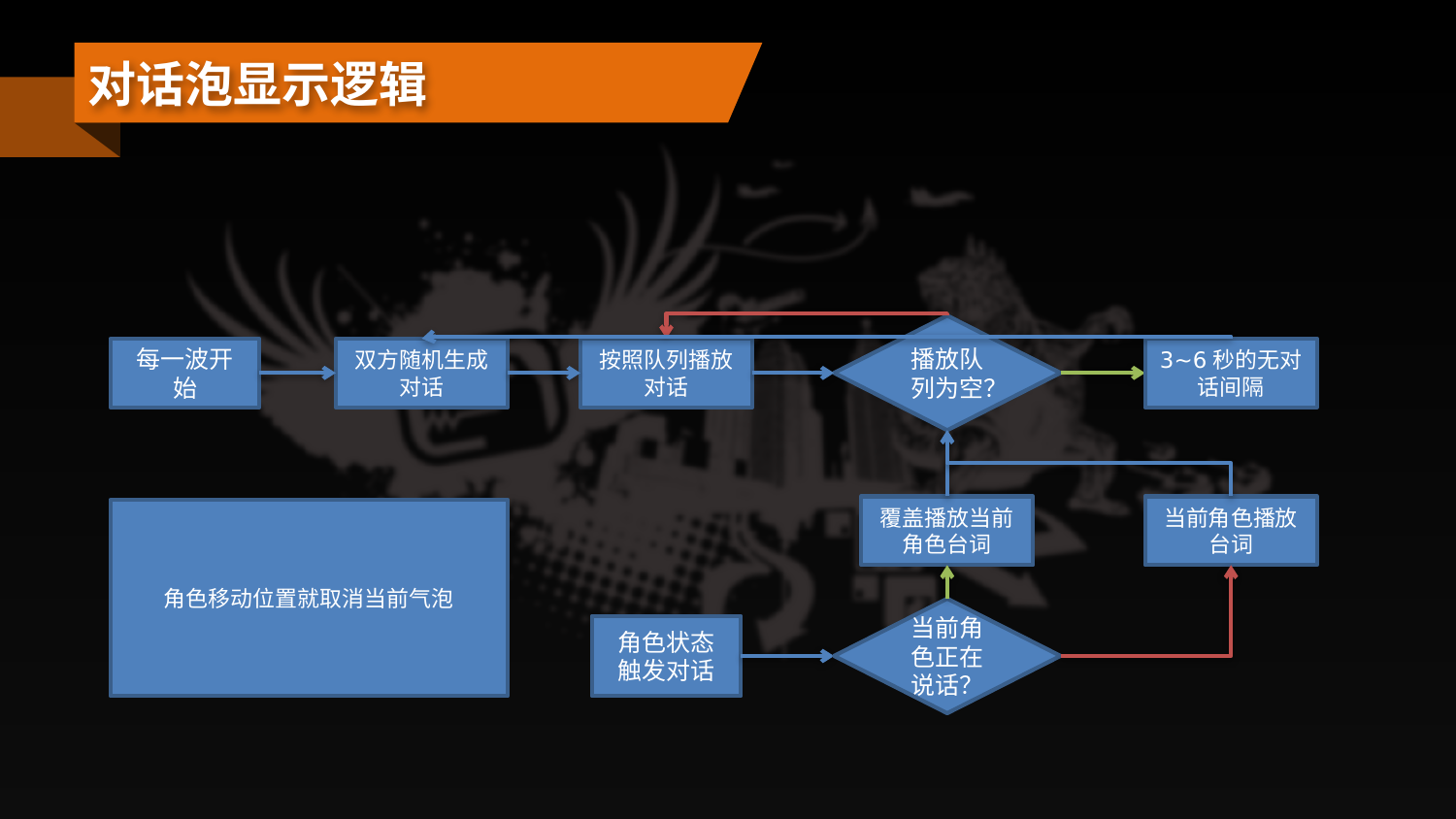

# 对话泡显示逻辑
播放队列为空？
每一波开始
双方随机生成对话
按照队列播放对话
3~6秒的无对话间隔
覆盖播放当前角色台词
当前角色播放台词
角色移动位置就取消当前气泡
当前角色正在说话？
角色状态触发对话